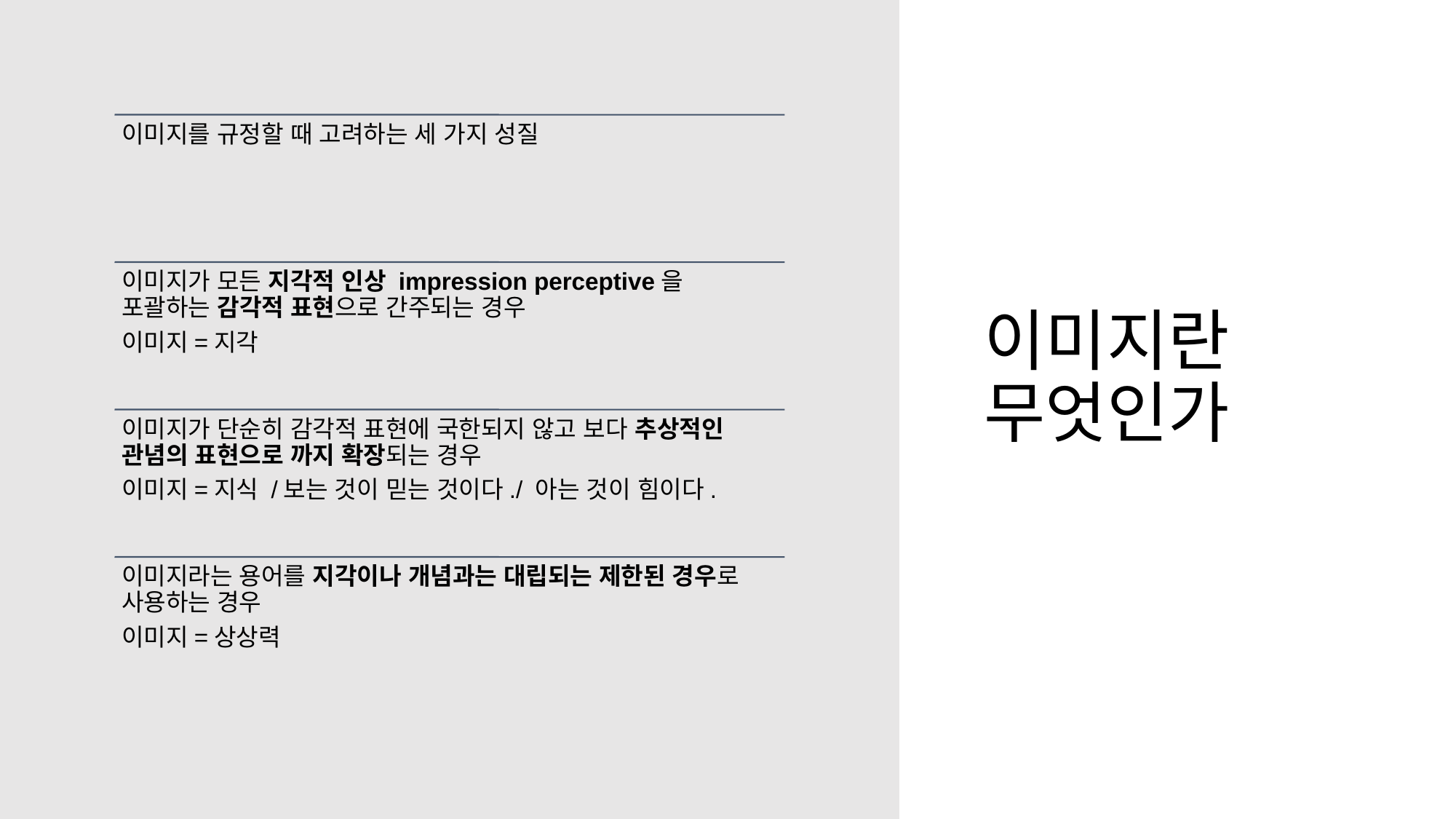

# 이미지란 무엇인가
이미지를 규정할 때 고려하는 세 가지 성질
이미지가 모든 지각적 인상 impression perceptive을 포괄하는 감각적 표현으로 간주되는 경우
이미지=지각
이미지가 단순히 감각적 표현에 국한되지 않고 보다 추상적인 관념의 표현으로 까지 확장되는 경우
이미지=지식 /보는 것이 믿는 것이다./ 아는 것이 힘이다.
이미지라는 용어를 지각이나 개념과는 대립되는 제한된 경우로 사용하는 경우
이미지=상상력